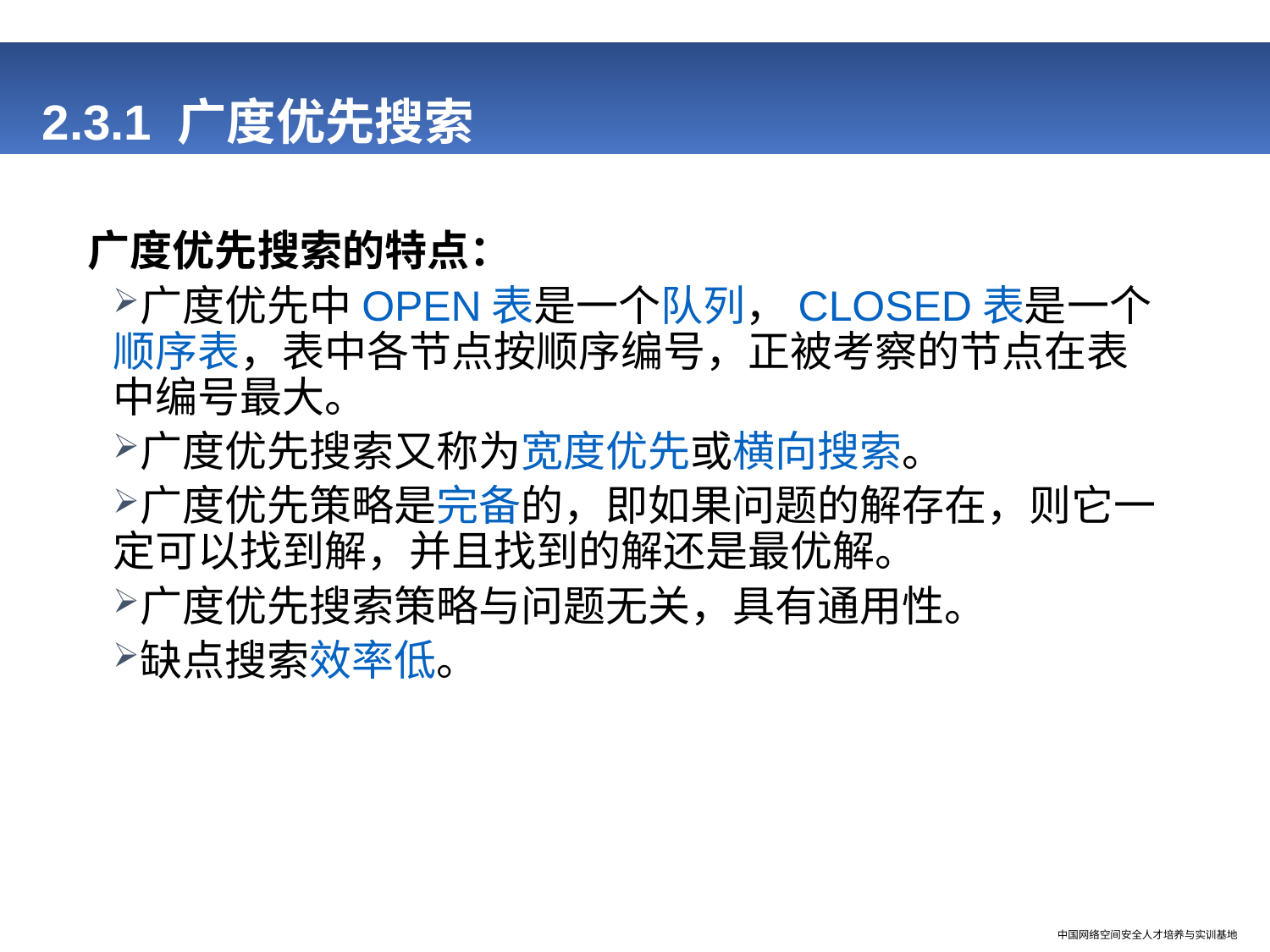

# 2.3.1 广度优先搜索
广度优先搜索的特点：
广度优先中OPEN表是一个队列，CLOSED表是一个顺序表，表中各节点按顺序编号，正被考察的节点在表中编号最大。
广度优先搜索又称为宽度优先或横向搜索。
广度优先策略是完备的，即如果问题的解存在，则它一定可以找到解，并且找到的解还是最优解。
广度优先搜索策略与问题无关，具有通用性。
缺点搜索效率低。